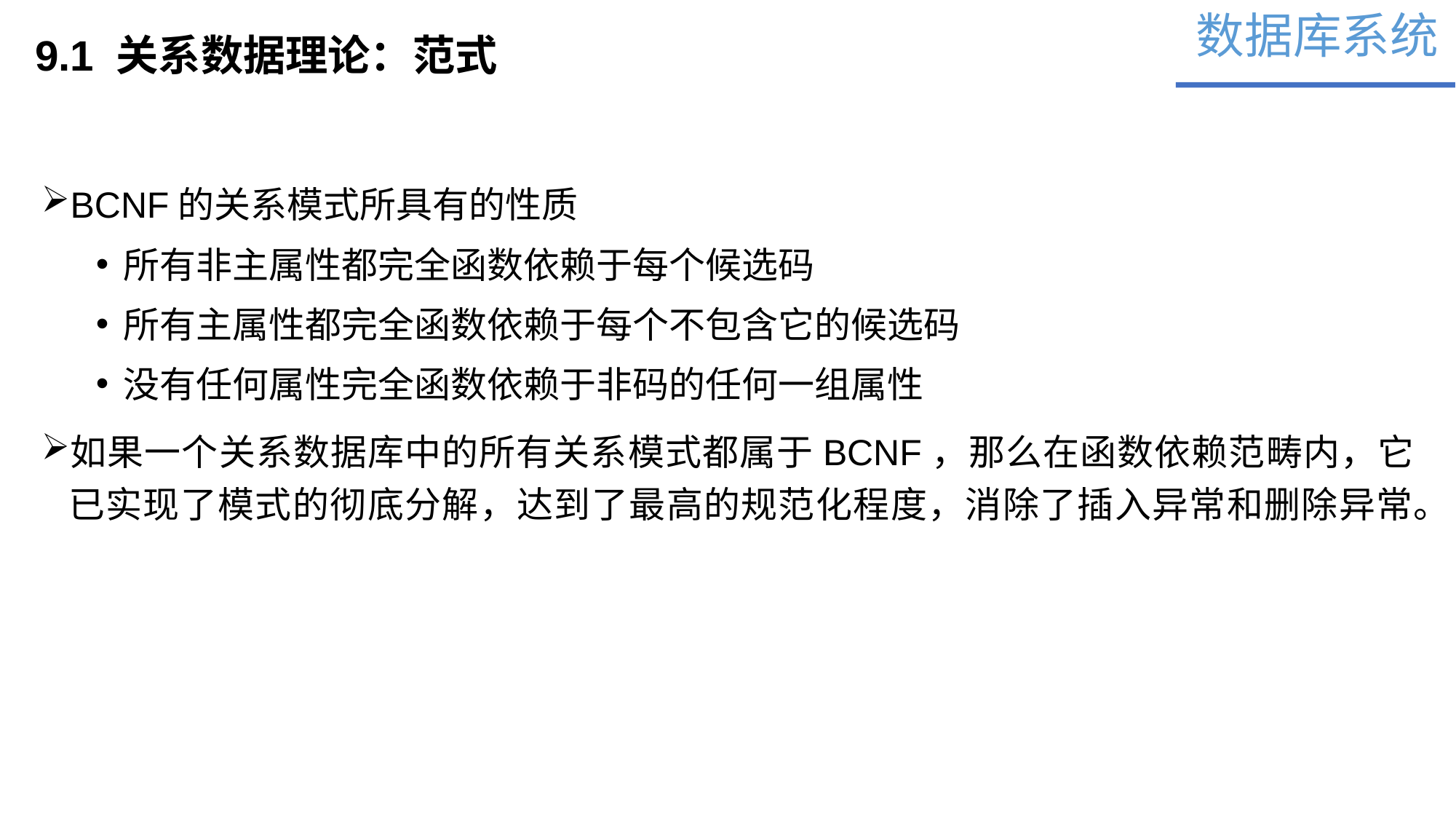

数据库系统
9.1 关系数据理论：范式

BCNF的关系模式所具有的性质
所有非主属性都完全函数依赖于每个候选码
所有主属性都完全函数依赖于每个不包含它的候选码
没有任何属性完全函数依赖于非码的任何一组属性
如果一个关系数据库中的所有关系模式都属于BCNF，那么在函数依赖范畴内，它已实现了模式的彻底分解，达到了最高的规范化程度，消除了插入异常和删除异常。